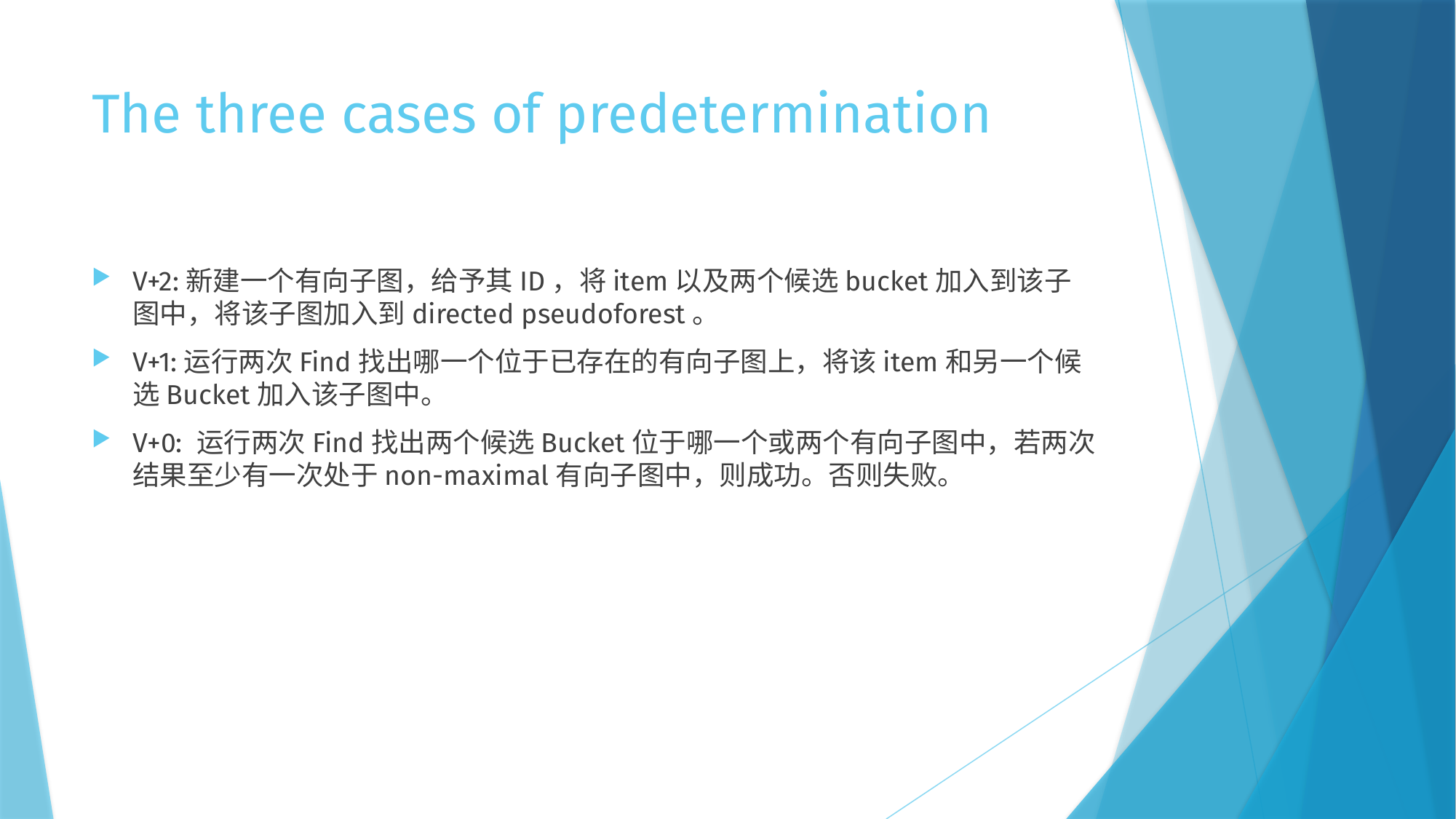

# The three cases of predetermination
V+2:新建一个有向子图，给予其ID，将item以及两个候选bucket加入到该子图中，将该子图加入到directed pseudoforest。
V+1:运行两次Find找出哪一个位于已存在的有向子图上，将该item和另一个候选Bucket加入该子图中。
V+0: 运行两次Find找出两个候选Bucket位于哪一个或两个有向子图中，若两次结果至少有一次处于non-maximal有向子图中，则成功。否则失败。